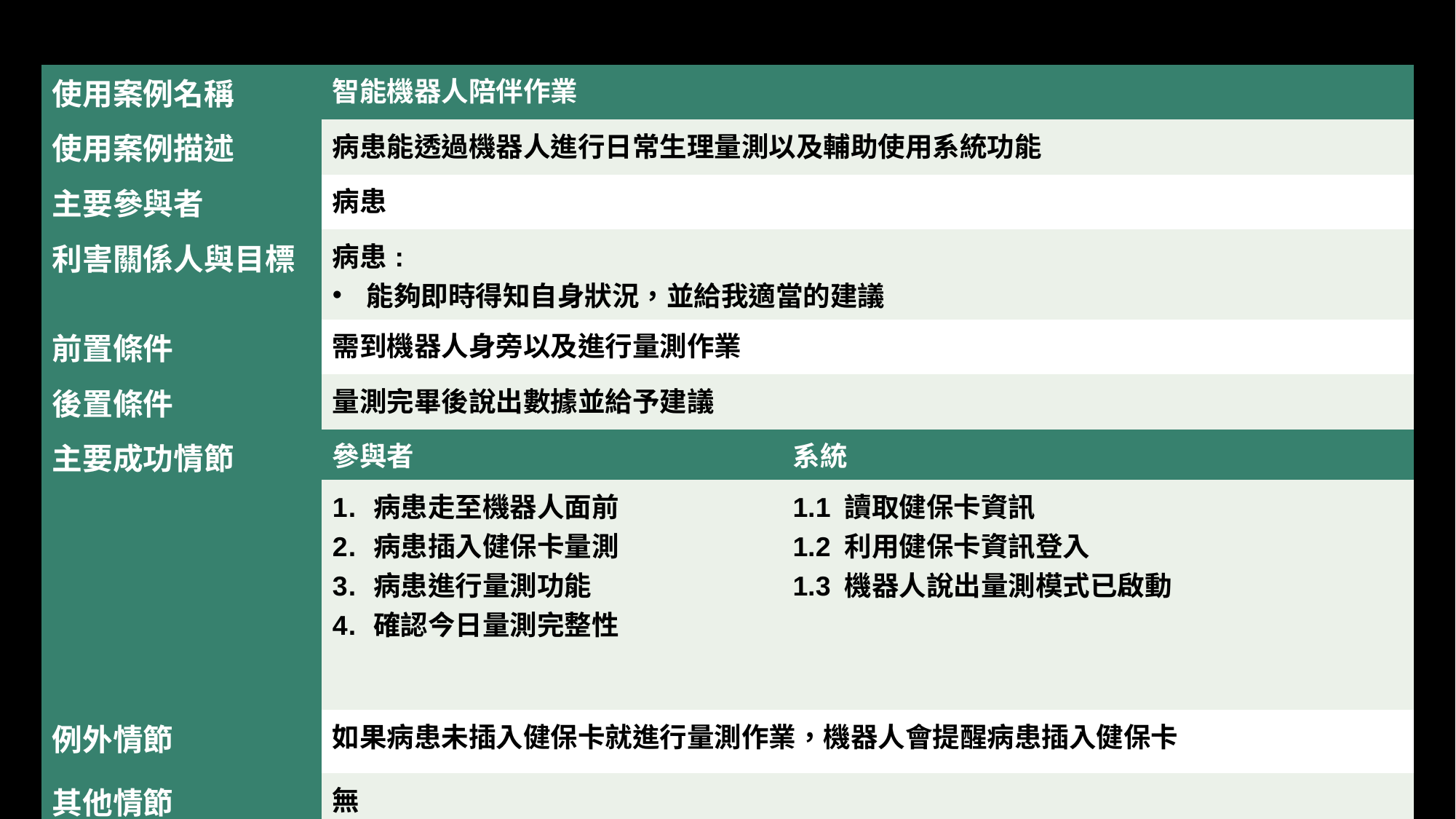

| 使用案例名稱 | 智能機器人陪伴作業 |  |
| --- | --- | --- |
| 使用案例描述 | 病患能透過機器人進行日常生理量測以及輔助使用系統功能 |  |
| 主要參與者 | 病患 |  |
| 利害關係人與目標 | 病患: 能夠即時得知自身狀況，並給我適當的建議 |  |
| 前置條件 | 需到機器人身旁以及進行量測作業 |  |
| 後置條件 | 量測完畢後說出數據並給予建議 |  |
| 主要成功情節 | 參與者 | 系統 |
|  | 病患走至機器人面前 病患插入健保卡量測 病患進行量測功能 確認今日量測完整性 | 1.1 讀取健保卡資訊 1.2 利用健保卡資訊登入 1.3 機器人說出量測模式已啟動 |
| 例外情節 | 如果病患未插入健保卡就進行量測作業，機器人會提醒病患插入健保卡 |  |
| 其他情節 | 無 |  |